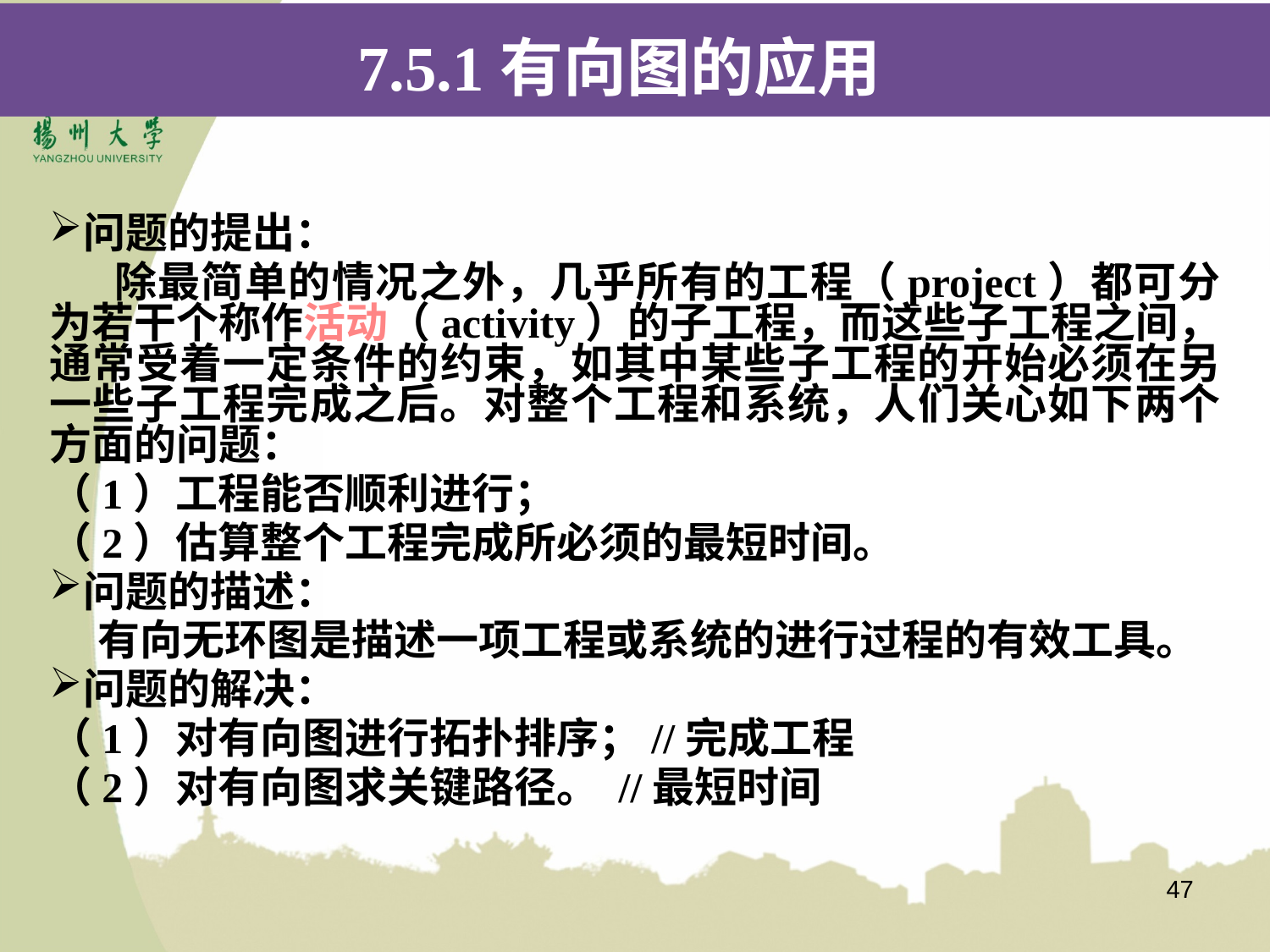

7.5.1有向图的应用
问题的提出：
     除最简单的情况之外，几乎所有的工程（project）都可分为若干个称作活动（activity）的子工程，而这些子工程之间，通常受着一定条件的约束，如其中某些子工程的开始必须在另一些子工程完成之后。对整个工程和系统，人们关心如下两个方面的问题：
（1）工程能否顺利进行；
（2）估算整个工程完成所必须的最短时间。
问题的描述：
    有向无环图是描述一项工程或系统的进行过程的有效工具。
问题的解决：
（1）对有向图进行拓扑排序；//完成工程
（2）对有向图求关键路径。 //最短时间
47